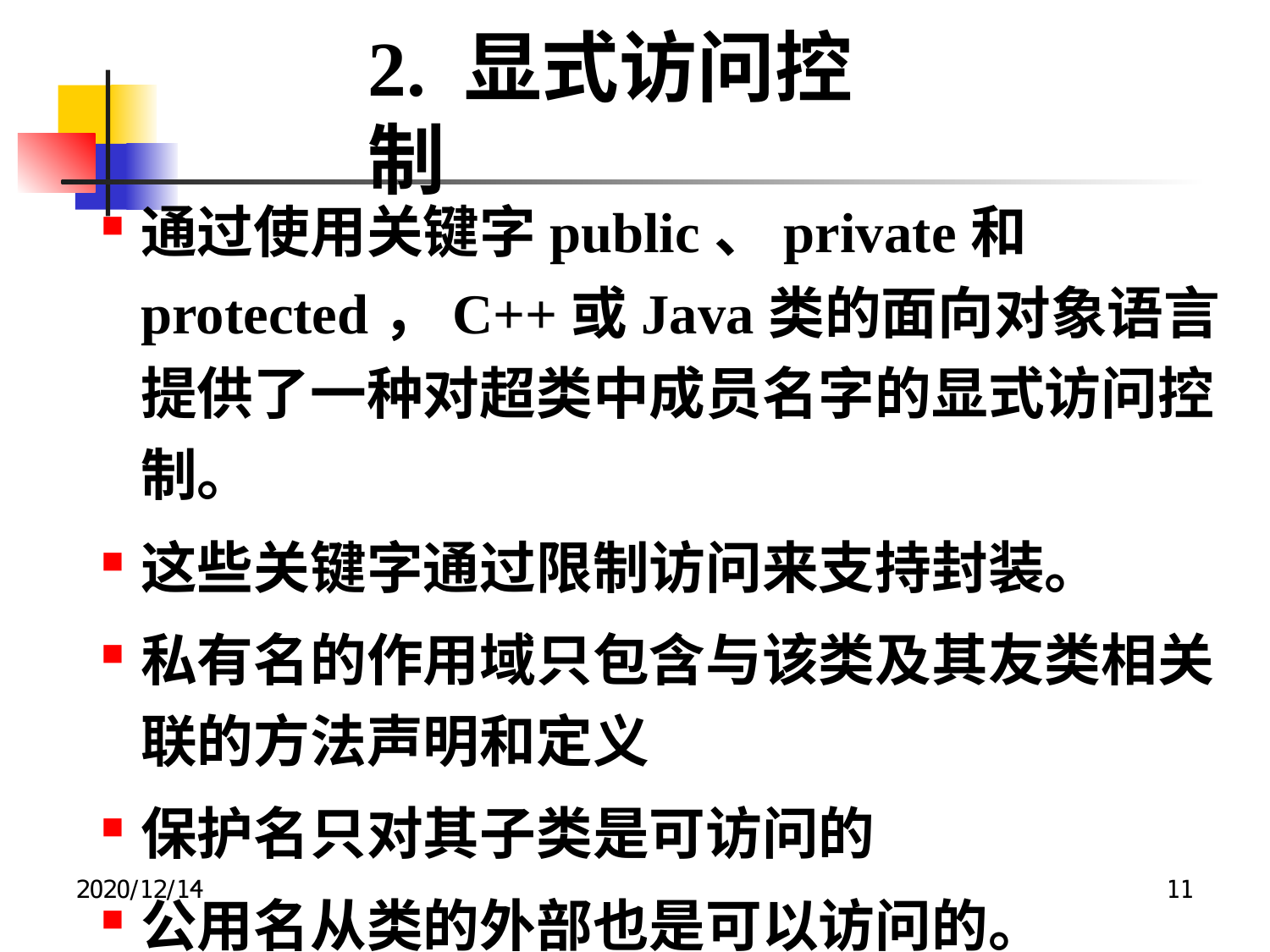

2. 显式访问控制
通过使用关键字public、private和protected，C++或Java类的面向对象语言提供了一种对超类中成员名字的显式访问控制。
这些关键字通过限制访问来支持封装。
私有名的作用域只包含与该类及其友类相关联的方法声明和定义
保护名只对其子类是可访问的
公用名从类的外部也是可以访问的。
2020/12/14
11